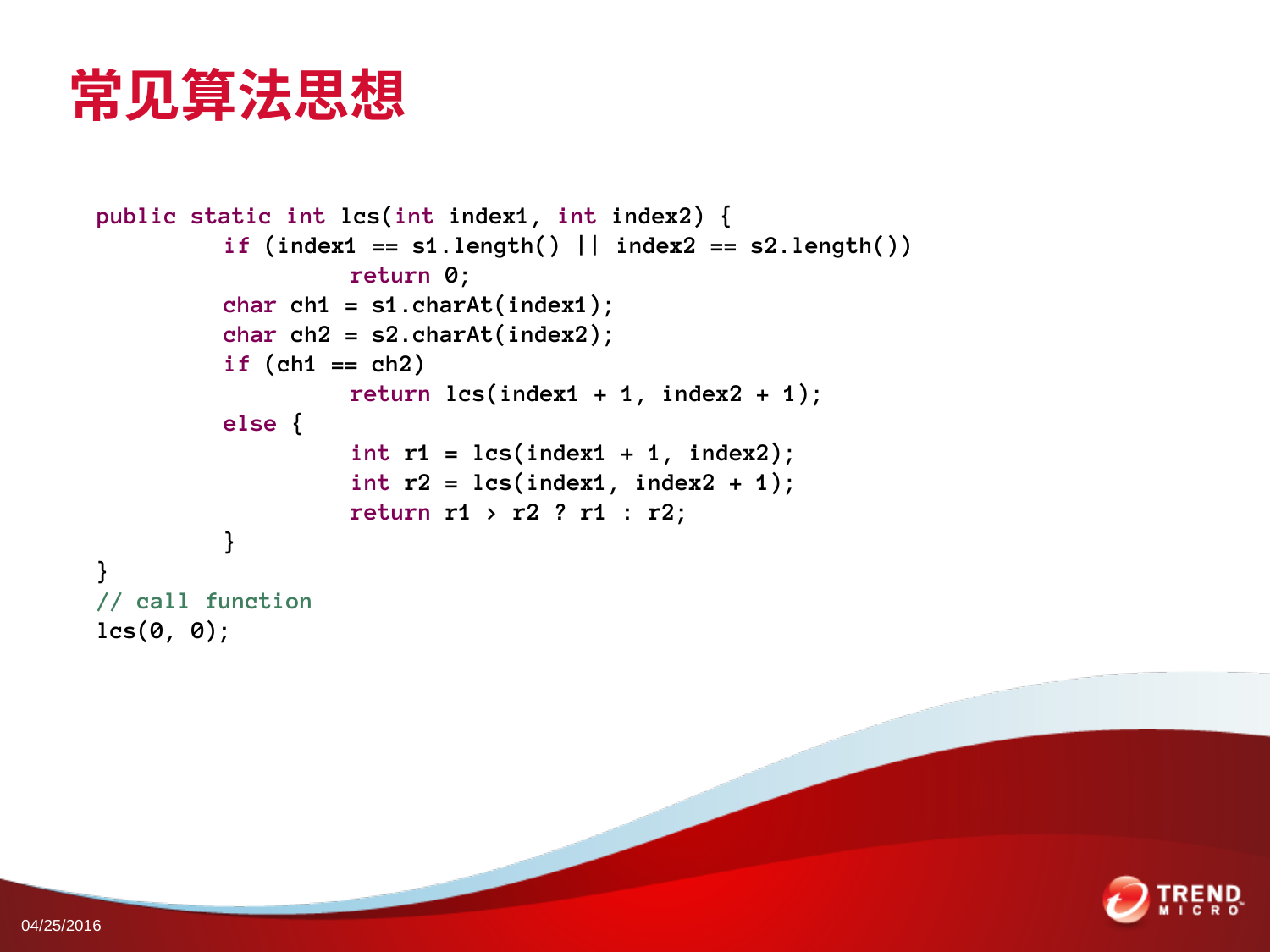

# 常见算法思想
public static int lcs(int index1, int index2) {
	if (index1 == s1.length() || index2 == s2.length())
		return 0;
	char ch1 = s1.charAt(index1);
	char ch2 = s2.charAt(index2);
	if (ch1 == ch2)
		return lcs(index1 + 1, index2 + 1);
	else {
		int r1 = lcs(index1 + 1, index2);
		int r2 = lcs(index1, index2 + 1);
		return r1 > r2 ? r1 : r2;
	}
}
// call function
lcs(0, 0);
04/25/2016